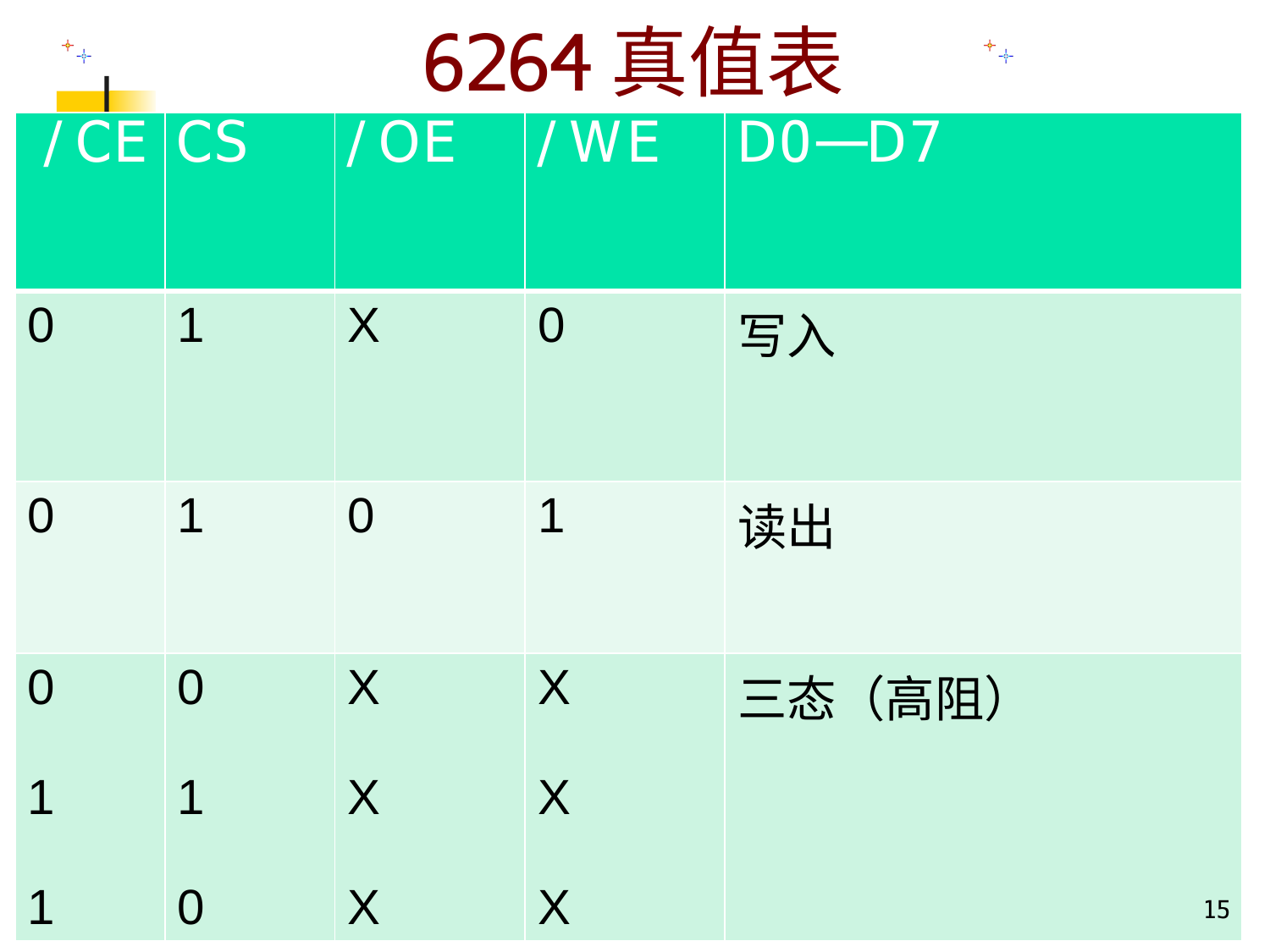

# 6264真值表
| /CE | CS | /OE | /WE | D0—D7 |
| --- | --- | --- | --- | --- |
| 0 | 1 | X | 0 | 写入 |
| 0 | 1 | 0 | 1 | 读出 |
| 0 1 1 | 0 1 0 | X X X | X X X | 三态（高阻） |
15